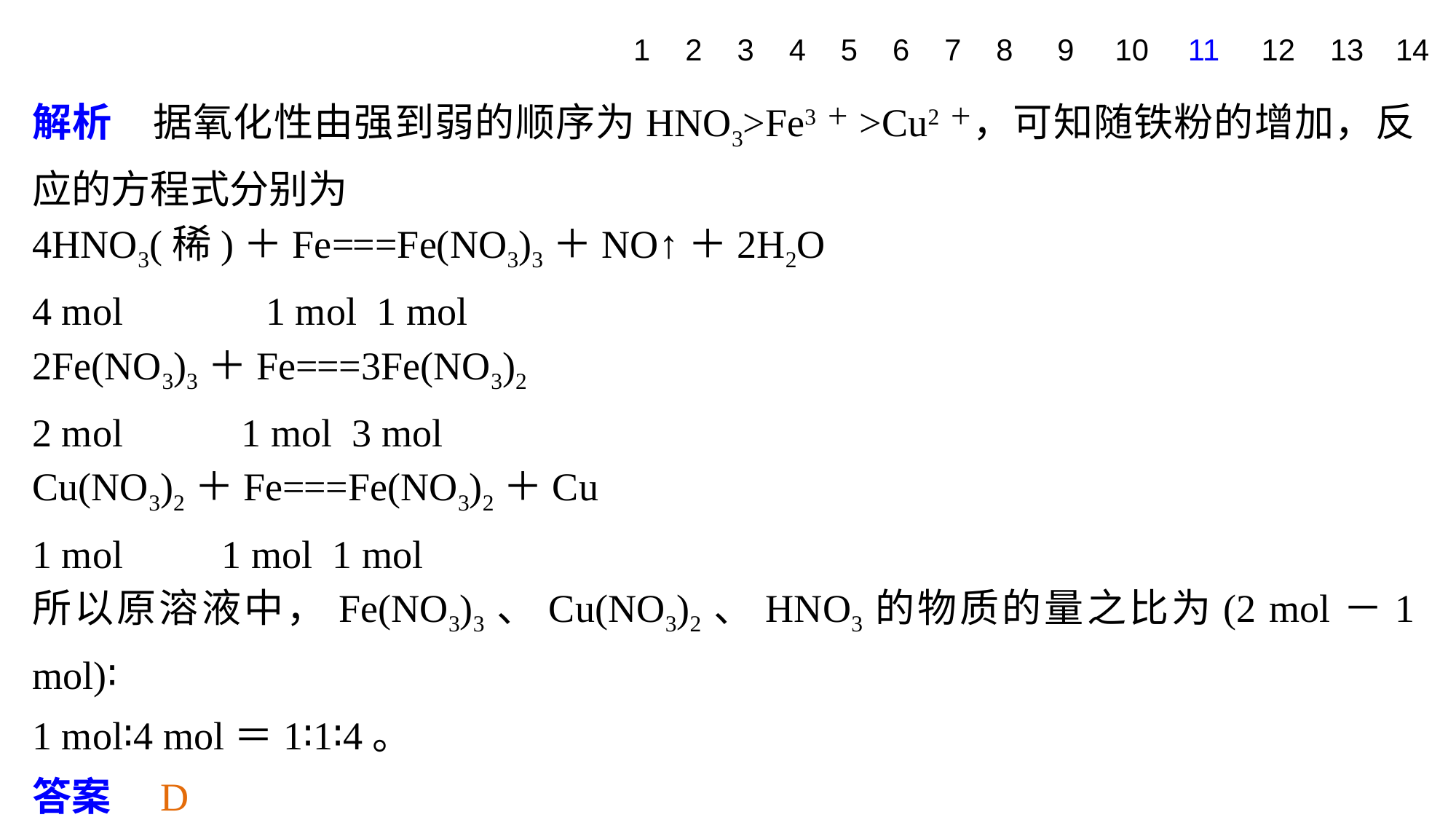

1
2
3
4
5
6
7
8
9
10
11
12
13
14
解析　据氧化性由强到弱的顺序为HNO3>Fe3＋>Cu2＋，可知随铁粉的增加，反应的方程式分别为
4HNO3(稀)＋Fe===Fe(NO3)3＋NO↑＋2H2O
4 mol　　     1 mol  1 mol
2Fe(NO3)3＋Fe===3Fe(NO3)2
2 mol            1 mol  3 mol
Cu(NO3)2＋Fe===Fe(NO3)2＋Cu
1 mol          1 mol  1 mol
所以原溶液中，Fe(NO3)3、Cu(NO3)2、HNO3的物质的量之比为(2 mol－1 mol)∶
1 mol∶4 mol＝1∶1∶4。
答案　D